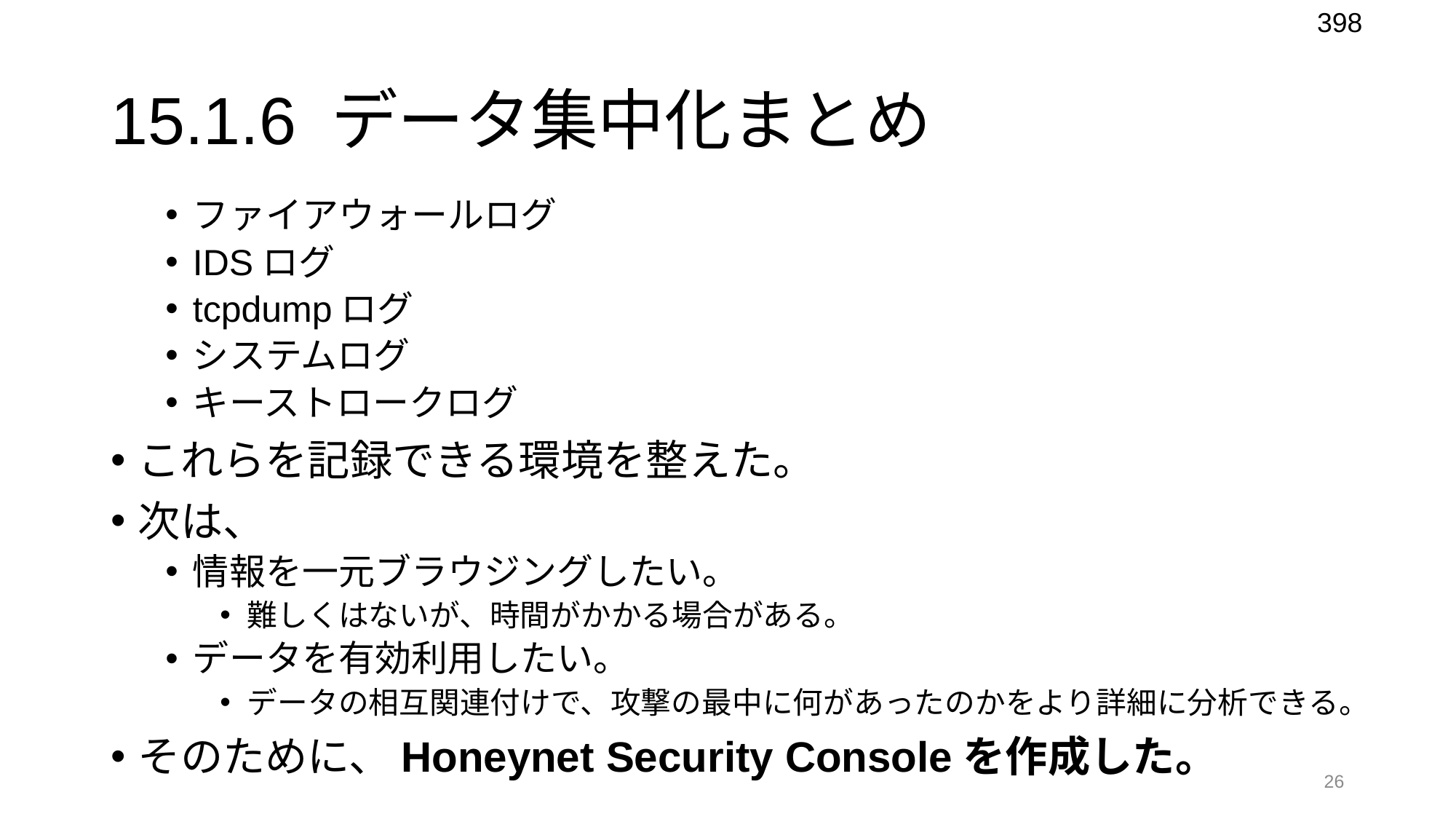

398
# 15.1.6 データ集中化まとめ
ファイアウォールログ
IDSログ
tcpdumpログ
システムログ
キーストロークログ
これらを記録できる環境を整えた。
次は、
情報を一元ブラウジングしたい。
難しくはないが、時間がかかる場合がある。
データを有効利用したい。
データの相互関連付けで、攻撃の最中に何があったのかをより詳細に分析できる。
そのために、Honeynet Security Consoleを作成した。
26